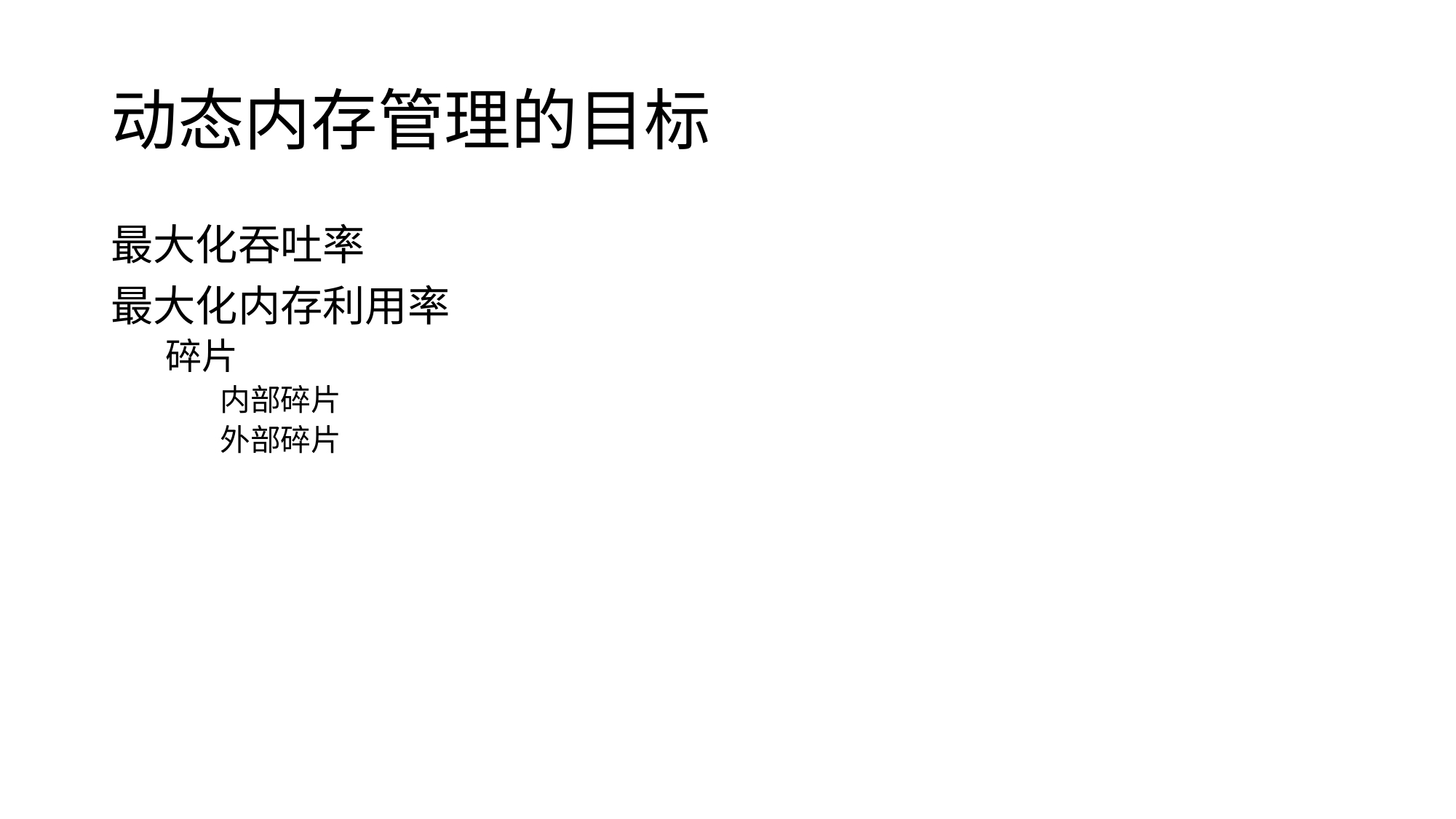

# 动态内存管理的目标
最大化吞吐率
最大化内存利用率
碎片
内部碎片
外部碎片